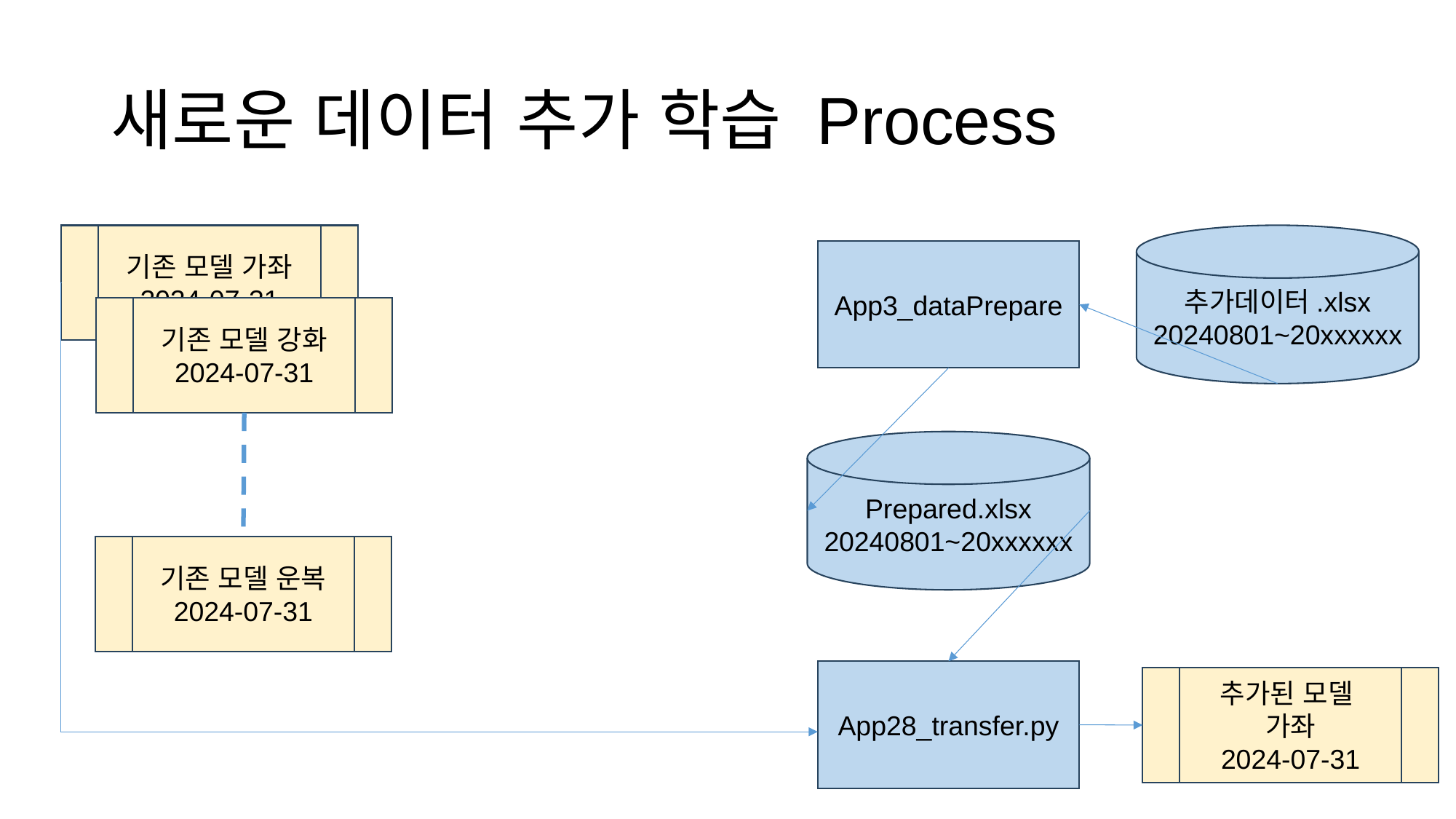

# 새로운 데이터 추가 학습 Process
기존 모델 가좌
2024-07-31
추가데이터.xlsx
20240801~20xxxxxx
App3_dataPrepare
기존 모델 강화
2024-07-31
Prepared.xlsx
20240801~20xxxxxx
기존 모델 운복
2024-07-31
App28_transfer.py
추가된 모델
가좌
2024-07-31